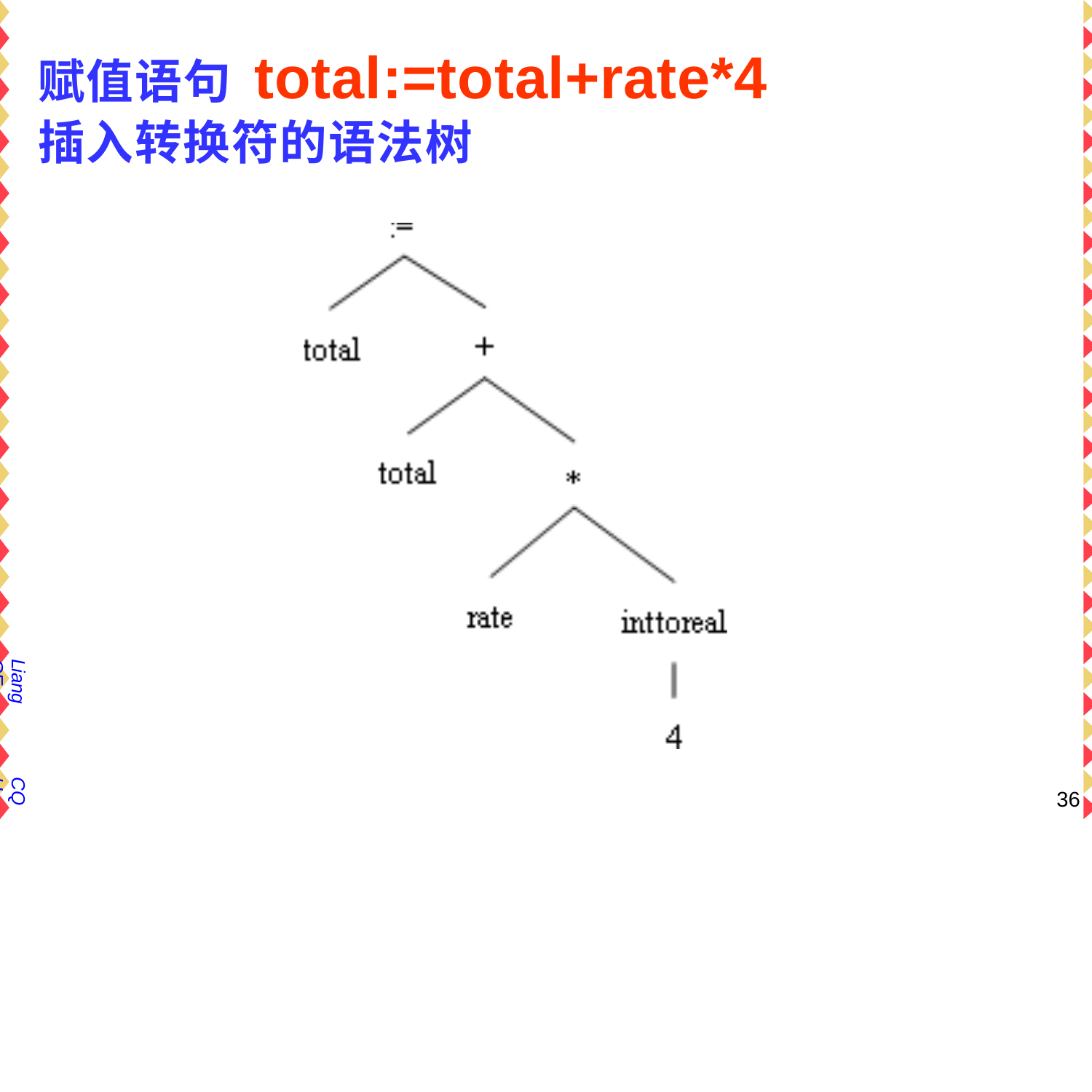

# 赋值语句 total:=total+rate*4
插入转换符的语法树

Liang GE
CQU
36